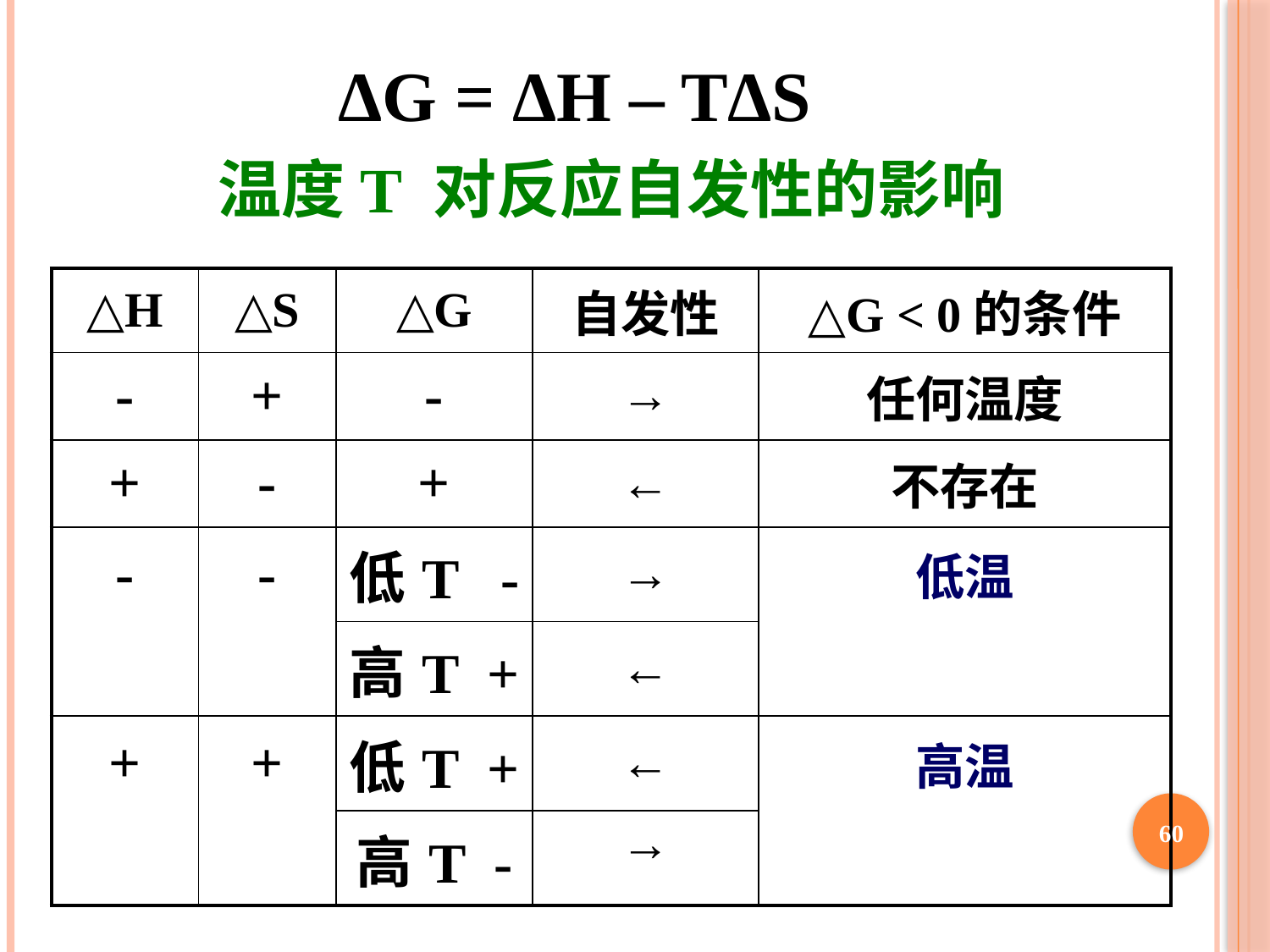

ΔG = ΔH – TΔS
温度T 对反应自发性的影响
| △H | △S | △G | 自发性 | △G < 0的条件 |
| --- | --- | --- | --- | --- |
| - | + | - | → | 任何温度 |
| + | - | + | ← | 不存在 |
| - | - | 低T - | → | 低温 |
|  |  | 高T + | ← |  |
| + | + | 低T + | ← | 高温 |
|  |  | 高T - | → |  |
60